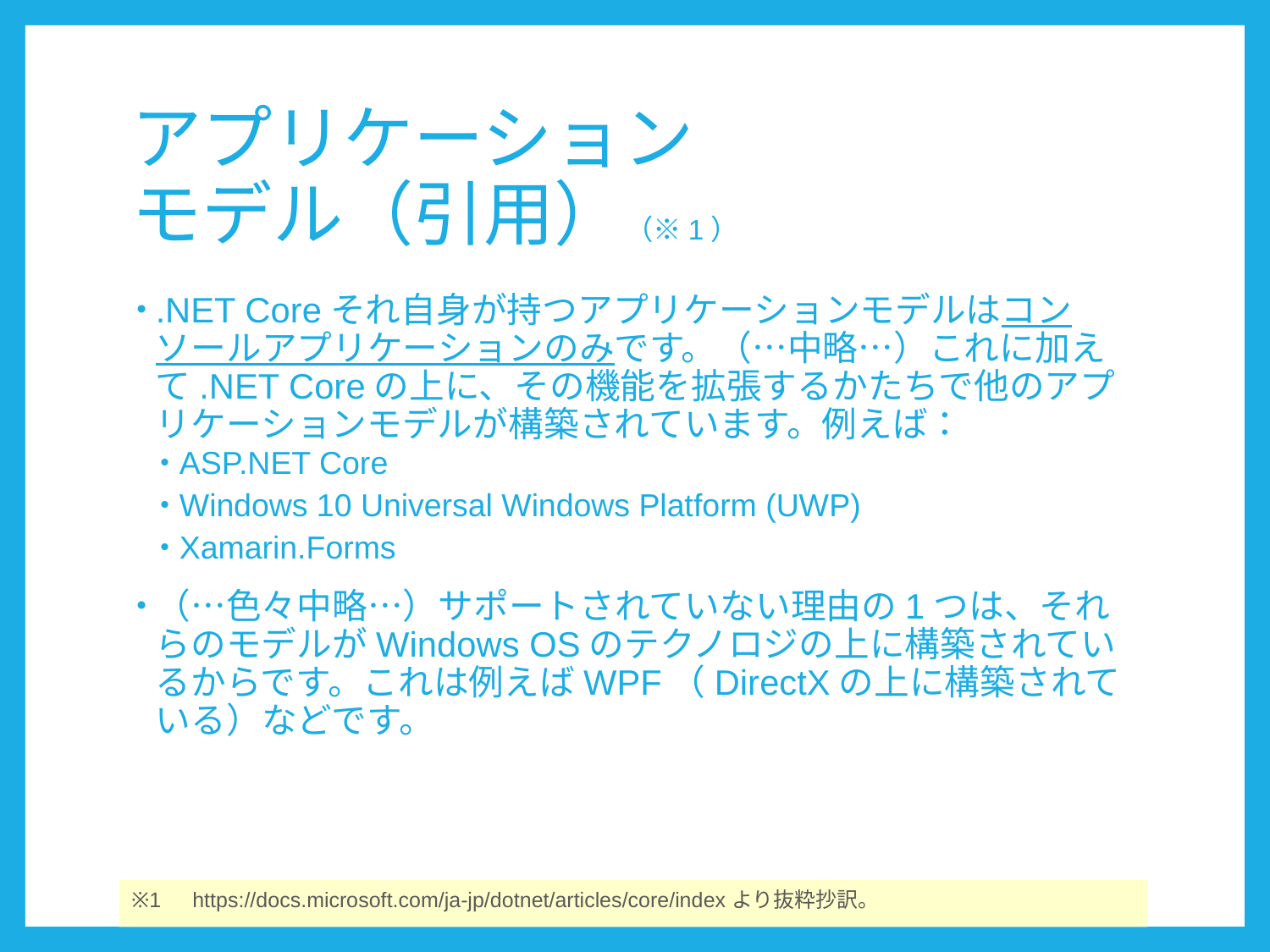

# アプリケーション モデル（引用）（※1）
.NET Coreそれ自身が持つアプリケーションモデルはコンソールアプリケーションのみです。（…中略…）これに加えて.NET Coreの上に、その機能を拡張するかたちで他のアプリケーションモデルが構築されています。例えば：
ASP.NET Core
Windows 10 Universal Windows Platform (UWP)
Xamarin.Forms
（…色々中略…）サポートされていない理由の1つは、それらのモデルがWindows OSのテクノロジの上に構築されているからです。これは例えばWPF（DirectXの上に構築されている）などです。
※1　https://docs.microsoft.com/ja-jp/dotnet/articles/core/indexより抜粋抄訳。